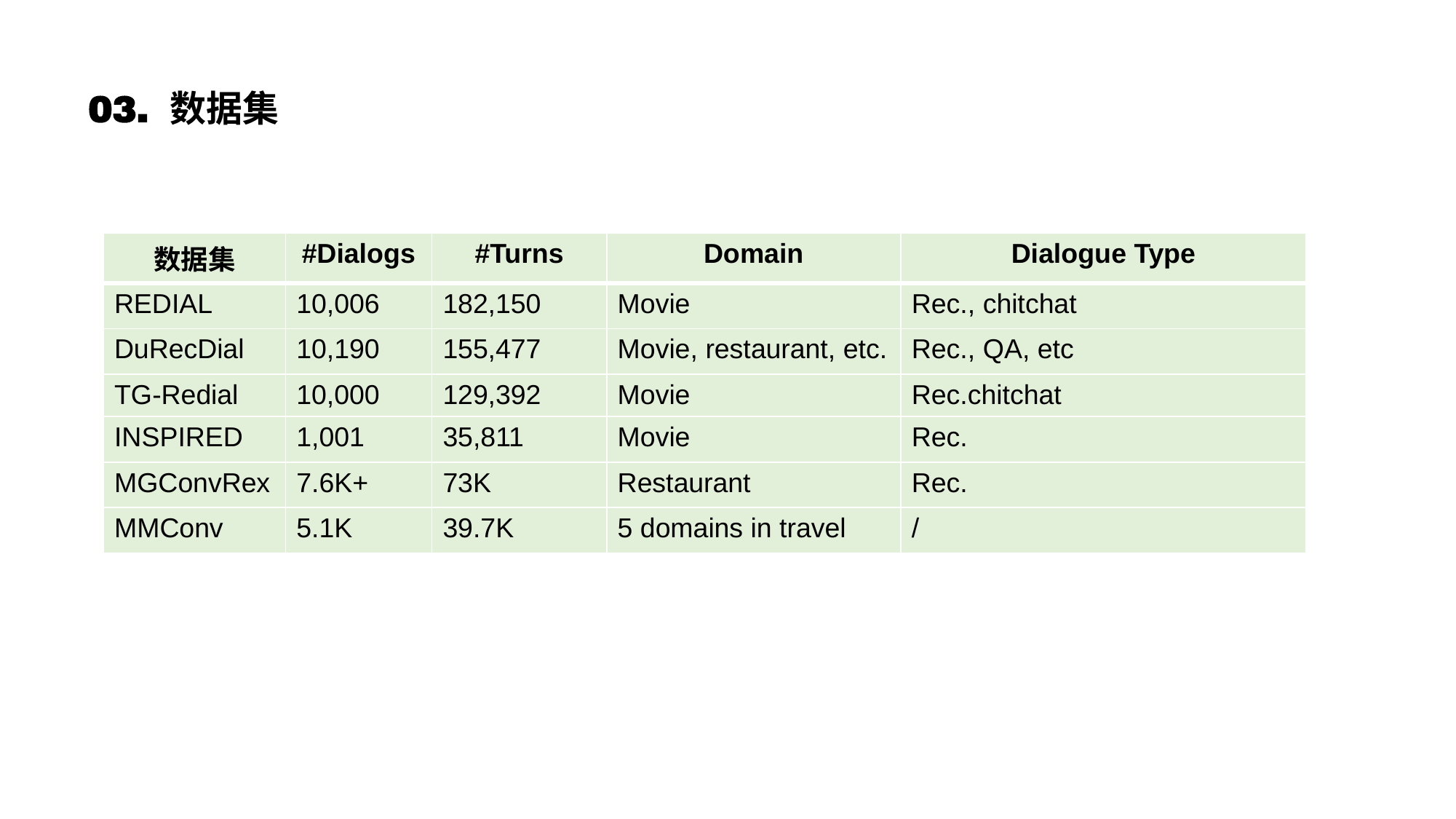

# 03. 数据集
| 数据集 | #Dialogs | #Turns | Domain | Dialogue Type |
| --- | --- | --- | --- | --- |
| REDIAL | 10,006 | 182,150 | Movie | Rec., chitchat |
| DuRecDial | 10,190 | 155,477 | Movie, restaurant, etc. | Rec., QA, etc |
| TG-Redial | 10,000 | 129,392 | Movie | Rec.chitchat |
| INSPIRED | 1,001 | 35,811 | Movie | Rec. |
| MGConvRex | 7.6K+ | 73K | Restaurant | Rec. |
| MMConv | 5.1K | 39.7K | 5 domains in travel | / |